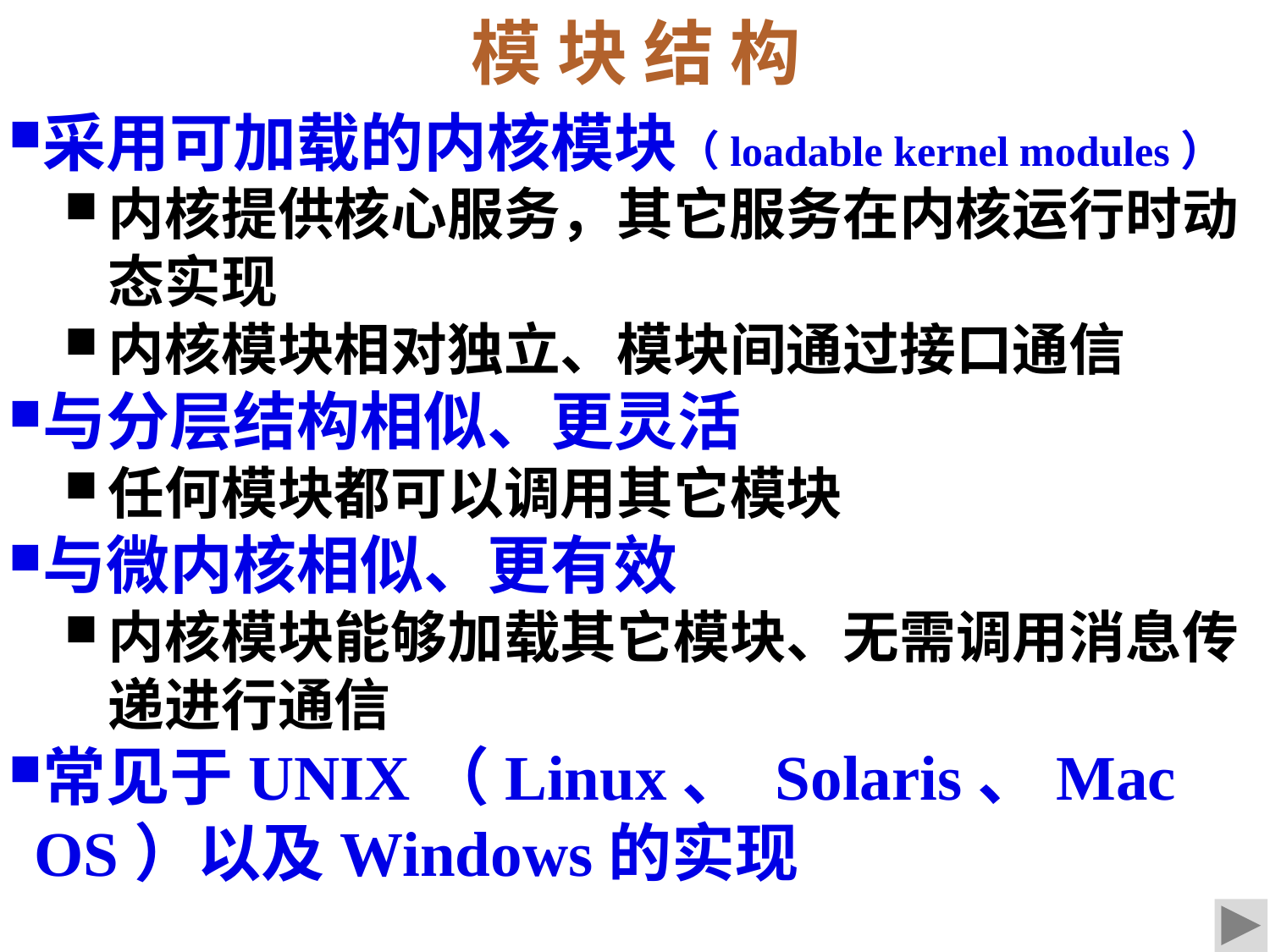

模 块 结 构
采用可加载的内核模块（loadable kernel modules）
内核提供核心服务，其它服务在内核运行时动态实现
内核模块相对独立、模块间通过接口通信
与分层结构相似、更灵活
任何模块都可以调用其它模块
与微内核相似、更有效
内核模块能够加载其它模块、无需调用消息传递进行通信
常见于UNIX（Linux、 Solaris、Mac OS）以及Windows的实现